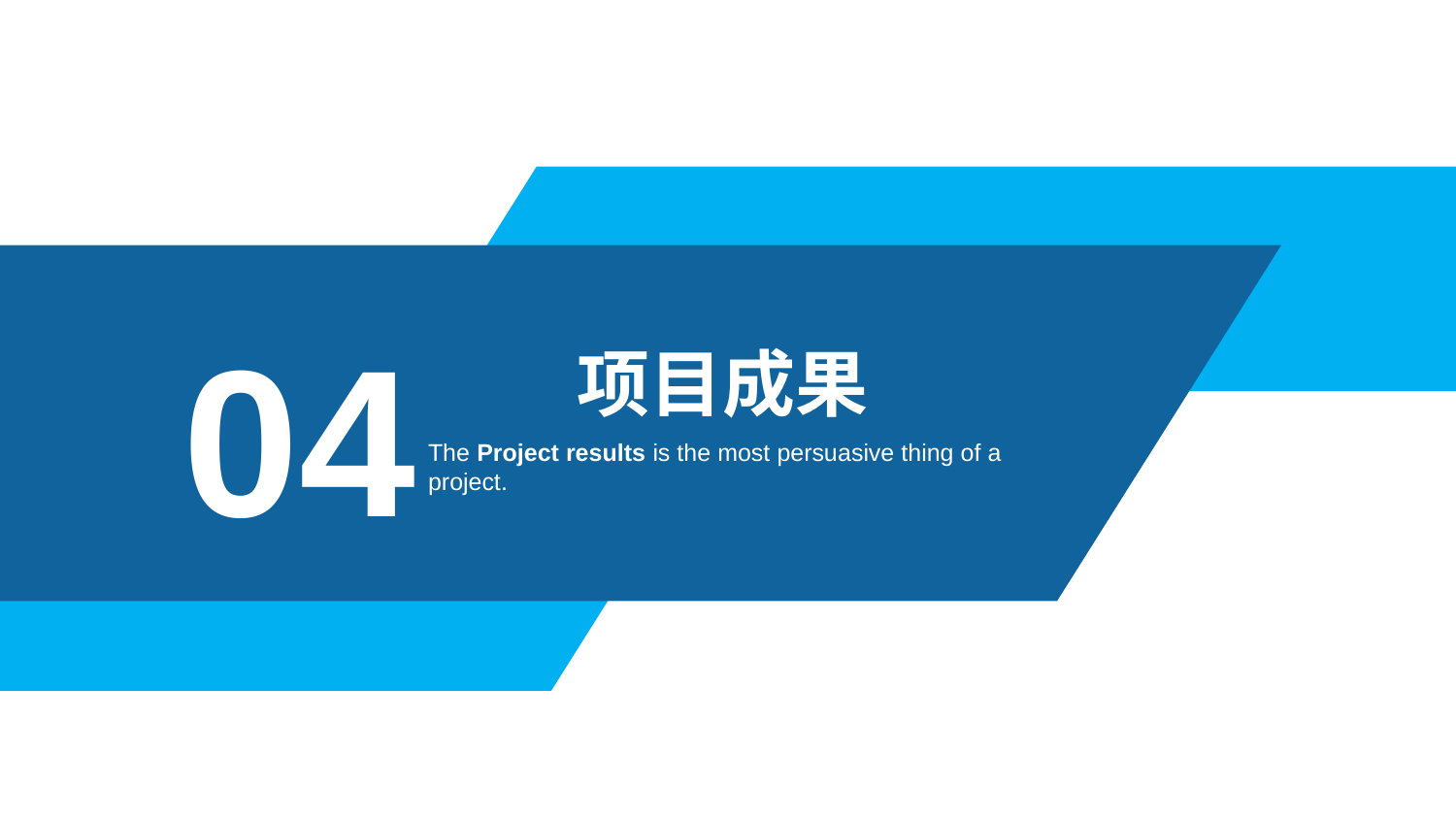

04
项目成果
The Project results is the most persuasive thing of a project.